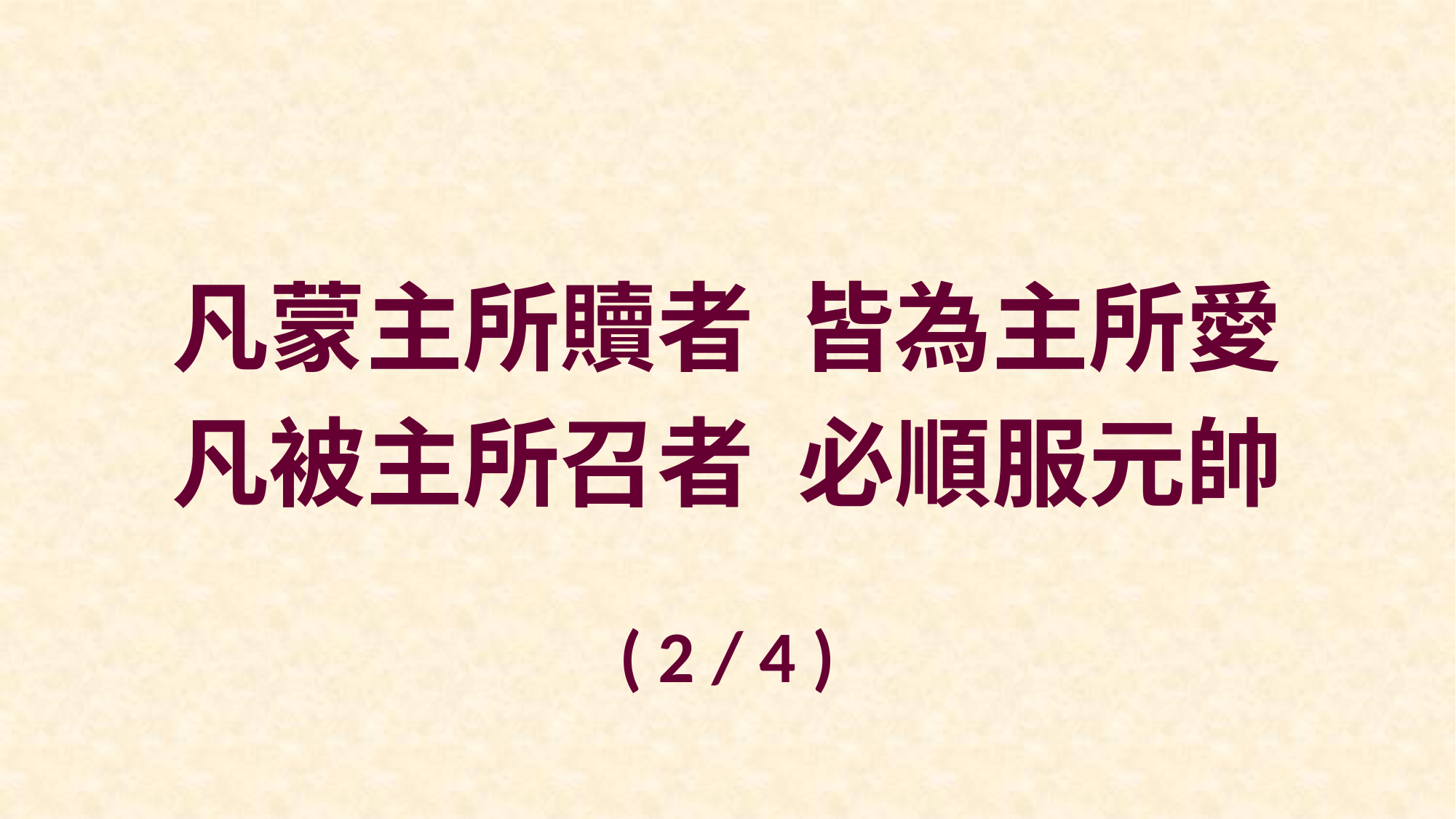

凡蒙主所贖者  皆為主所愛
凡被主所召者  必順服元帥
( 2 / 4 )